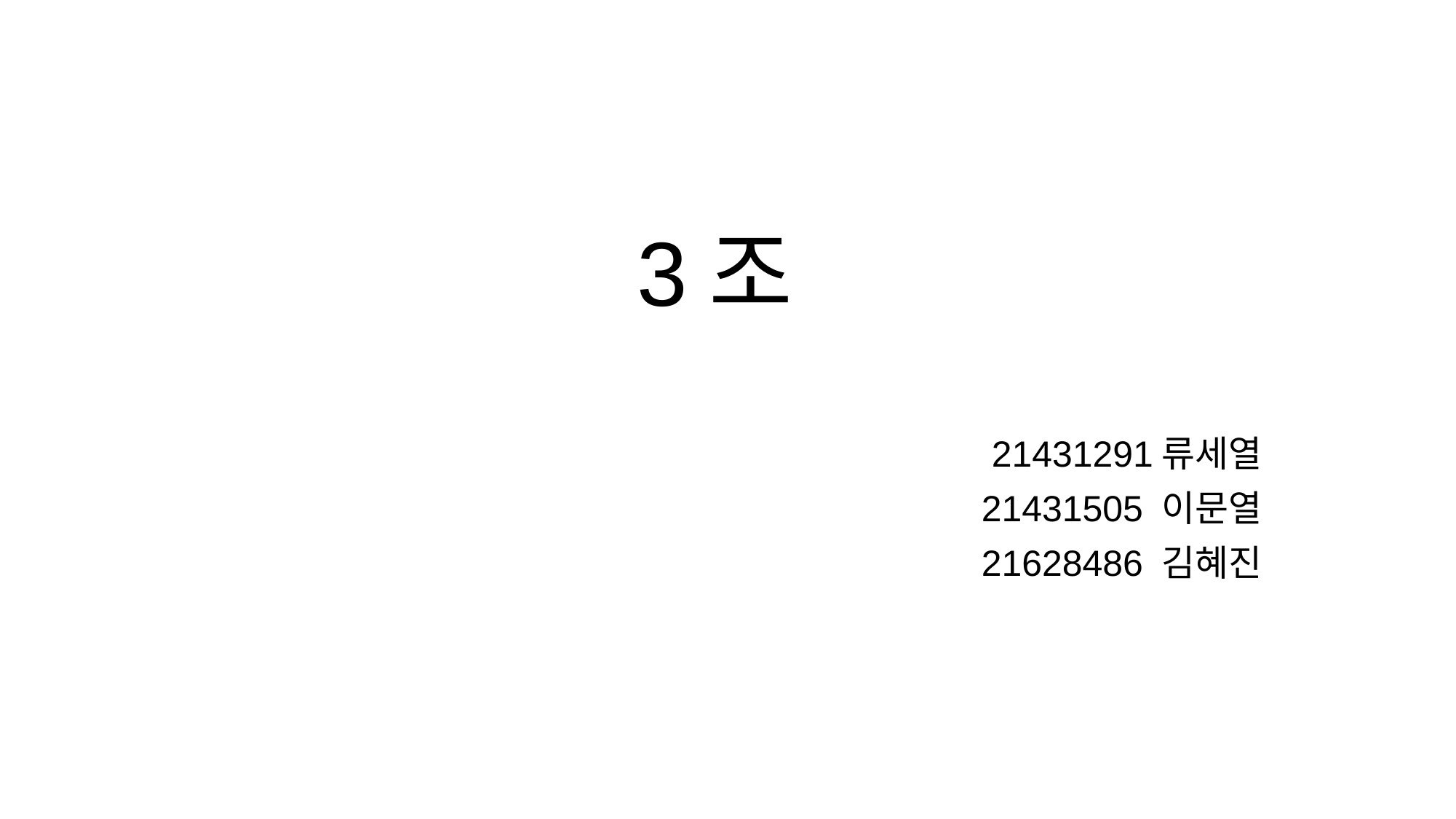

# 3조
21431291류세열
21431505 이문열
21628486 김혜진